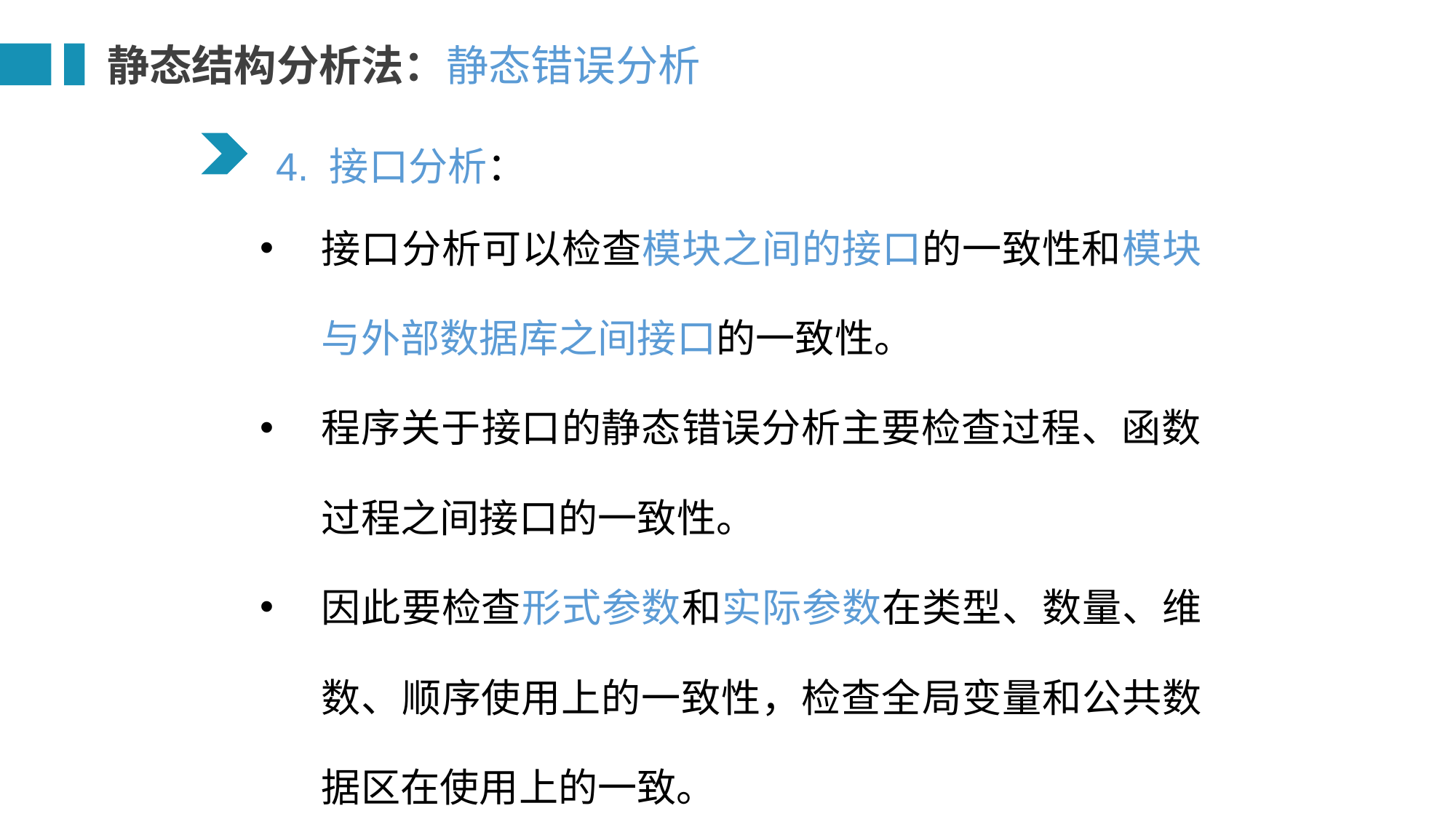

静态结构分析法：静态错误分析

4. 接口分析：

接口分析可以检查模块之间的接口的一致性和模块与外部数据库之间接口的一致性。
程序关于接口的静态错误分析主要检查过程、函数过程之间接口的一致性。
因此要检查形式参数和实际参数在类型、数量、维数、顺序使用上的一致性，检查全局变量和公共数据区在使用上的一致。
37